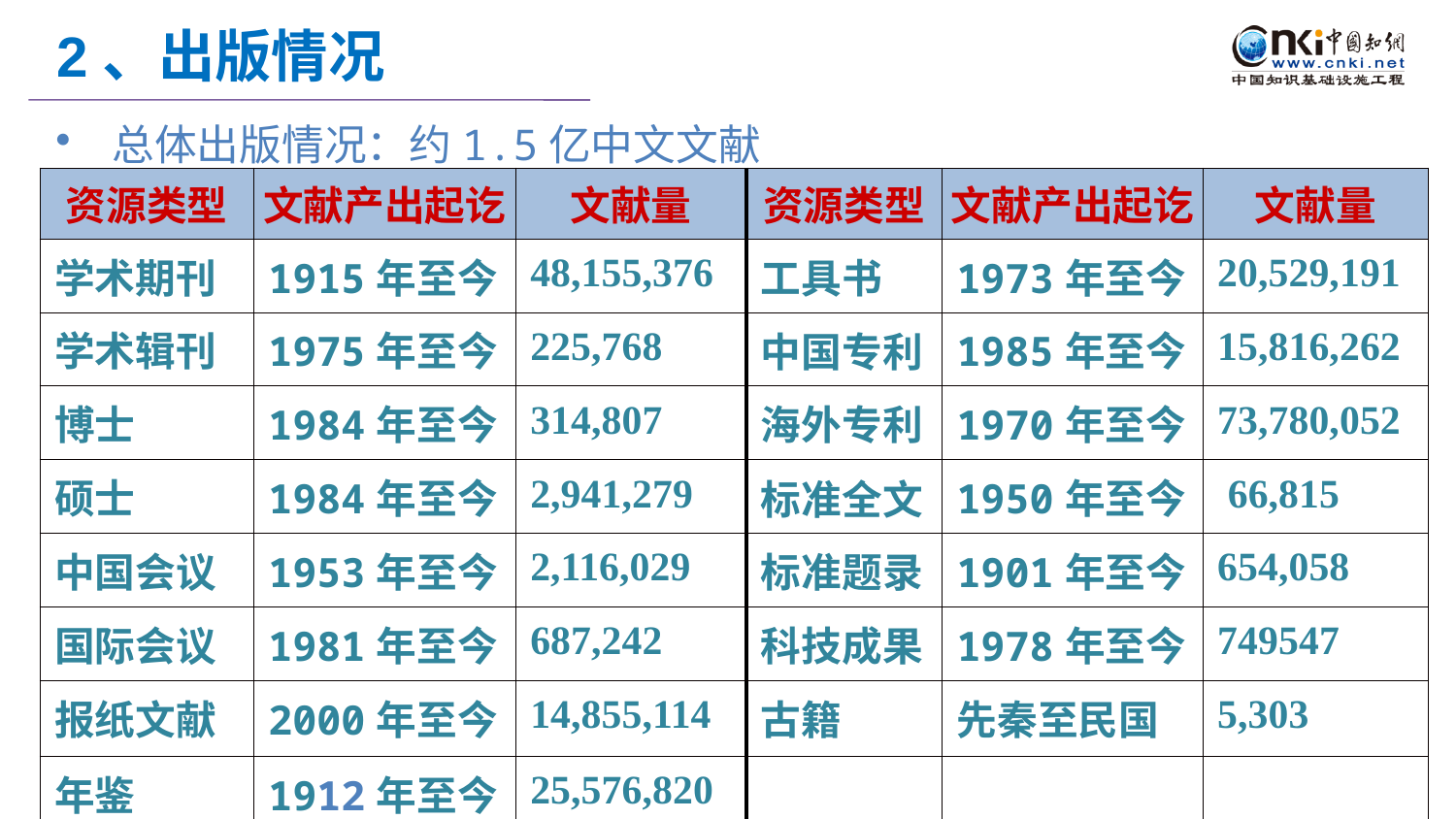

2、出版情况
总体出版情况：约1.5亿中文文献
| 资源类型 | 文献产出起讫 | 文献量 | 资源类型 | 文献产出起讫 | 文献量 |
| --- | --- | --- | --- | --- | --- |
| 学术期刊 | 1915年至今 | 48,155,376 | 工具书 | 1973年至今 | 20,529,191 |
| 学术辑刊 | 1975年至今 | 225,768 | 中国专利 | 1985年至今 | 15,816,262 |
| 博士 | 1984年至今 | 314,807 | 海外专利 | 1970年至今 | 73,780,052 |
| 硕士 | 1984年至今 | 2,941,279 | 标准全文 | 1950年至今 | 66,815 |
| 中国会议 | 1953年至今 | 2,116,029 | 标准题录 | 1901年至今 | 654,058 |
| 国际会议 | 1981年至今 | 687,242 | 科技成果 | 1978年至今 | 749547 |
| 报纸文献 | 2000年至今 | 14,855,114 | 古籍 | 先秦至民国 | 5,303 |
| 年鉴 | 1912年至今 | 25,576,820 |  |  |  |